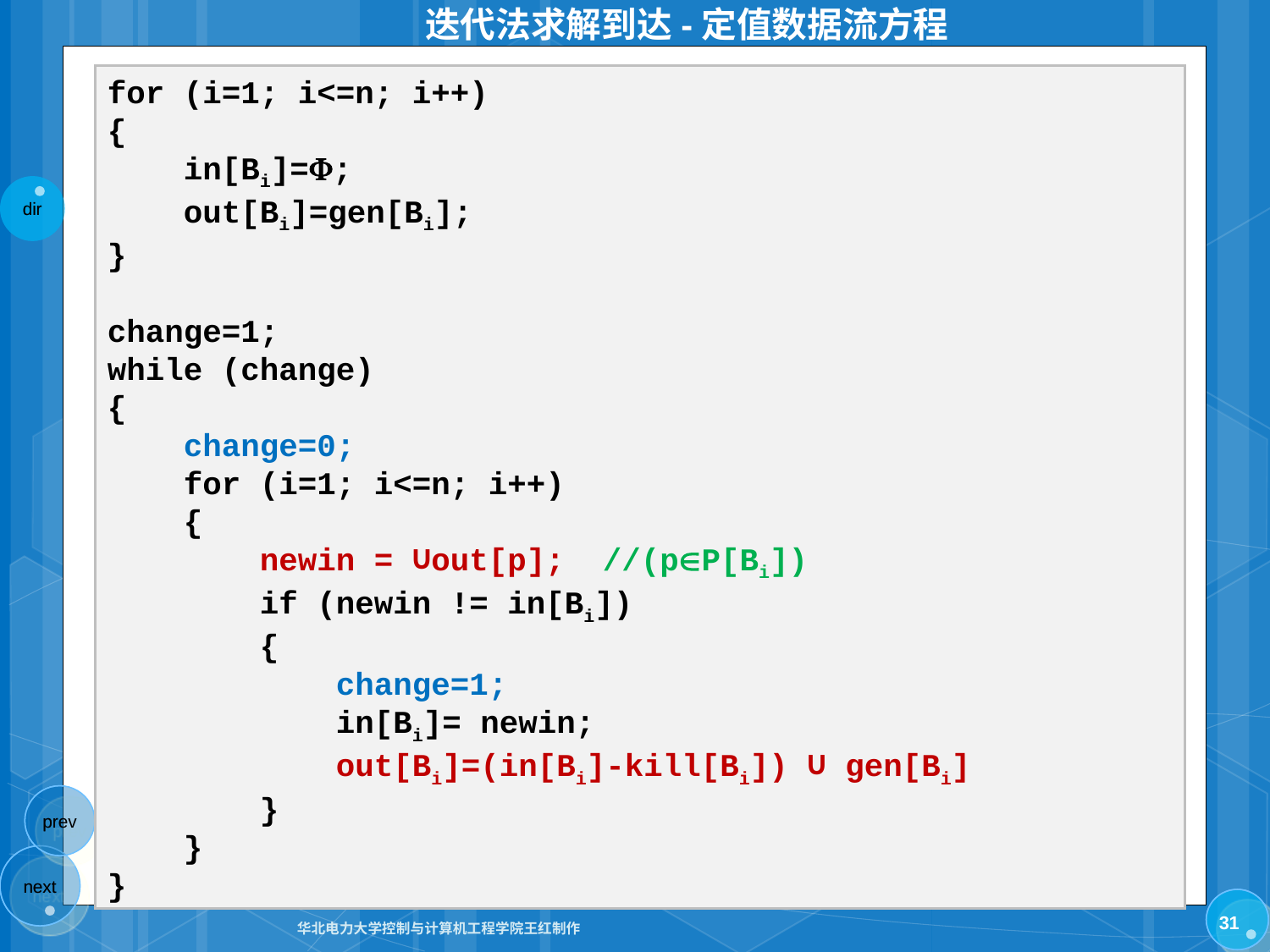

迭代法求解到达-定值数据流方程
for (i=1; i<=n; i++)
{
    in[Bi]=Φ;
    out[Bi]=gen[Bi];
}

change=1;
while (change)
{
    change=0;
    for (i=1; i<=n; i++)
    {
        newin = ∪out[p];  //(p∈P[Bi])
        if (newin != in[Bi])
        {
            change=1;
            in[Bi]= newin;
            out[Bi]=(in[Bi]-kill[Bi]) ∪ gen[Bi]
        }
    }
}
31
华北电力大学控制与计算机工程学院王红制作